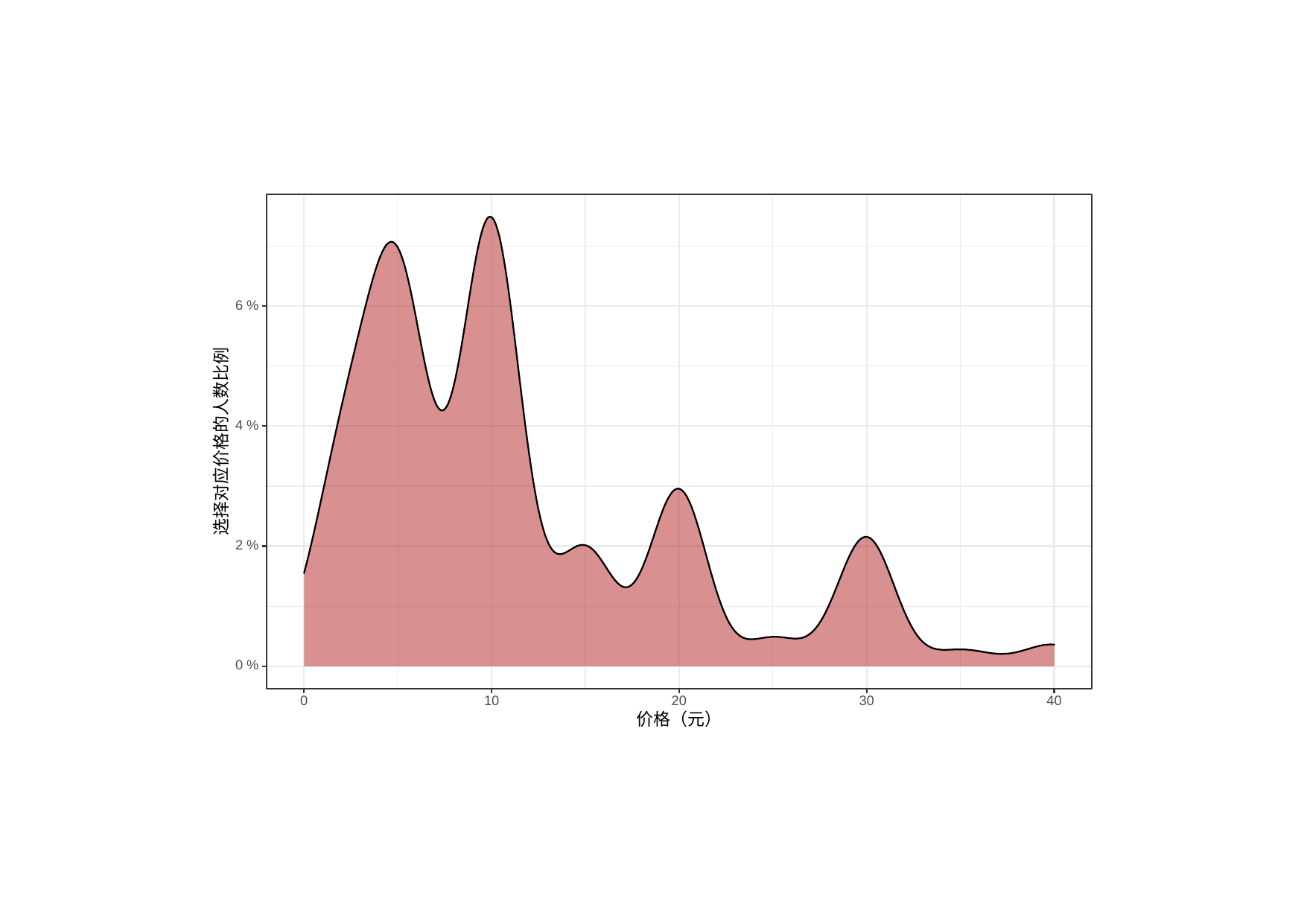

6 %

4 %

选择对应价格的人数比例

2 %

0 %

30
0
10
20
40
价格（元）